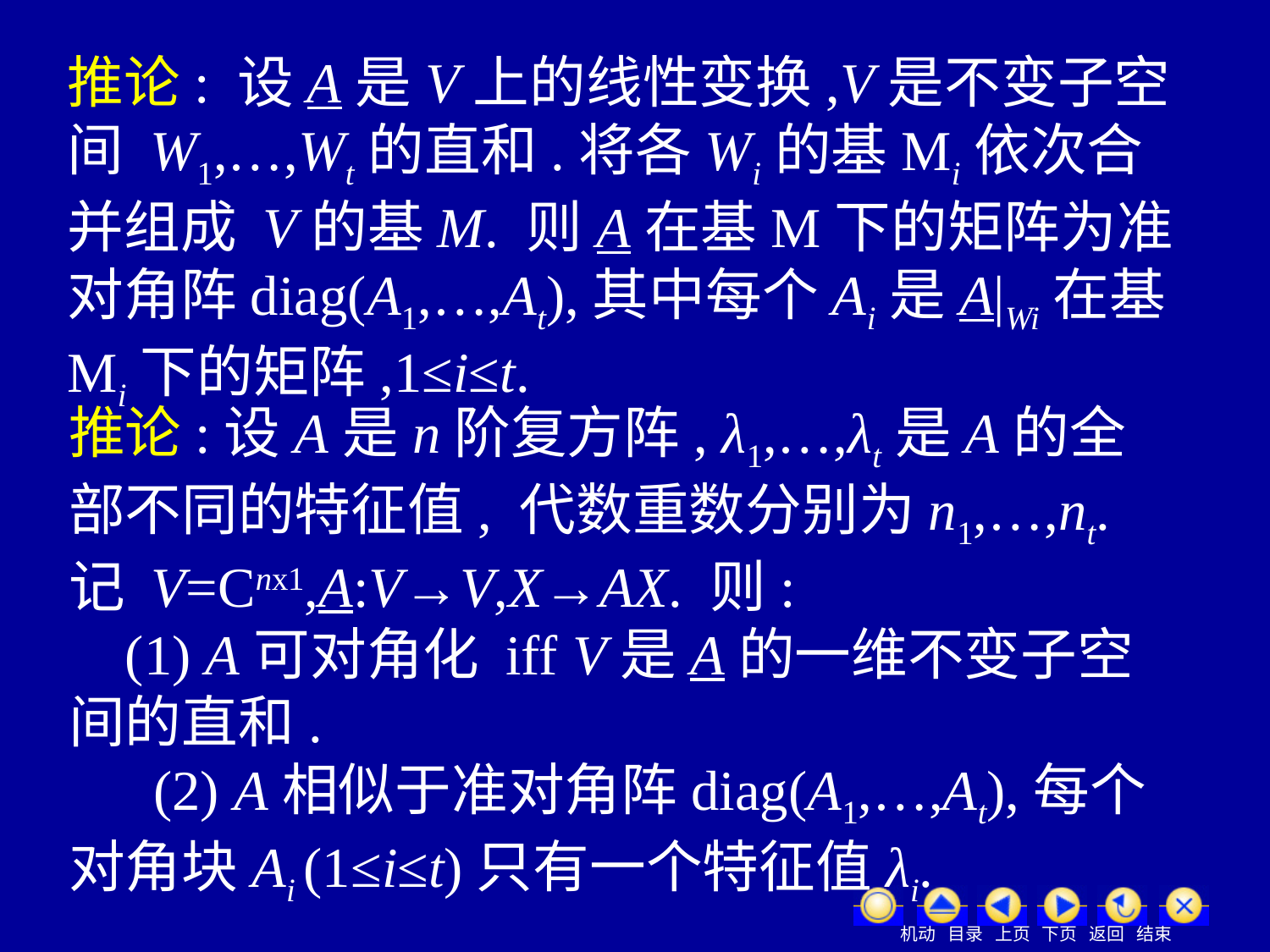

推论: 设A是V上的线性变换,V是不变子空间 W1,…,Wt的直和.将各Wi的基Mi依次合并组成 V的基M. 则A在基M下的矩阵为准对角阵diag(A1,…,At),其中每个Ai是A|Wi在基Mi下的矩阵,1≤i≤t.
推论:设A是n阶复方阵, λ1,…,λt是A的全部不同的特征值, 代数重数分别为n1,…,nt.记 V=Cnx1,A:V→V,X→AX. 则:                              (1) A可对角化 iff V是A的一维不变子空间的直和.                                                                 (2) A相似于准对角阵diag(A1,…,At),每个对角块Ai (1≤i≤t)只有一个特征值λi.